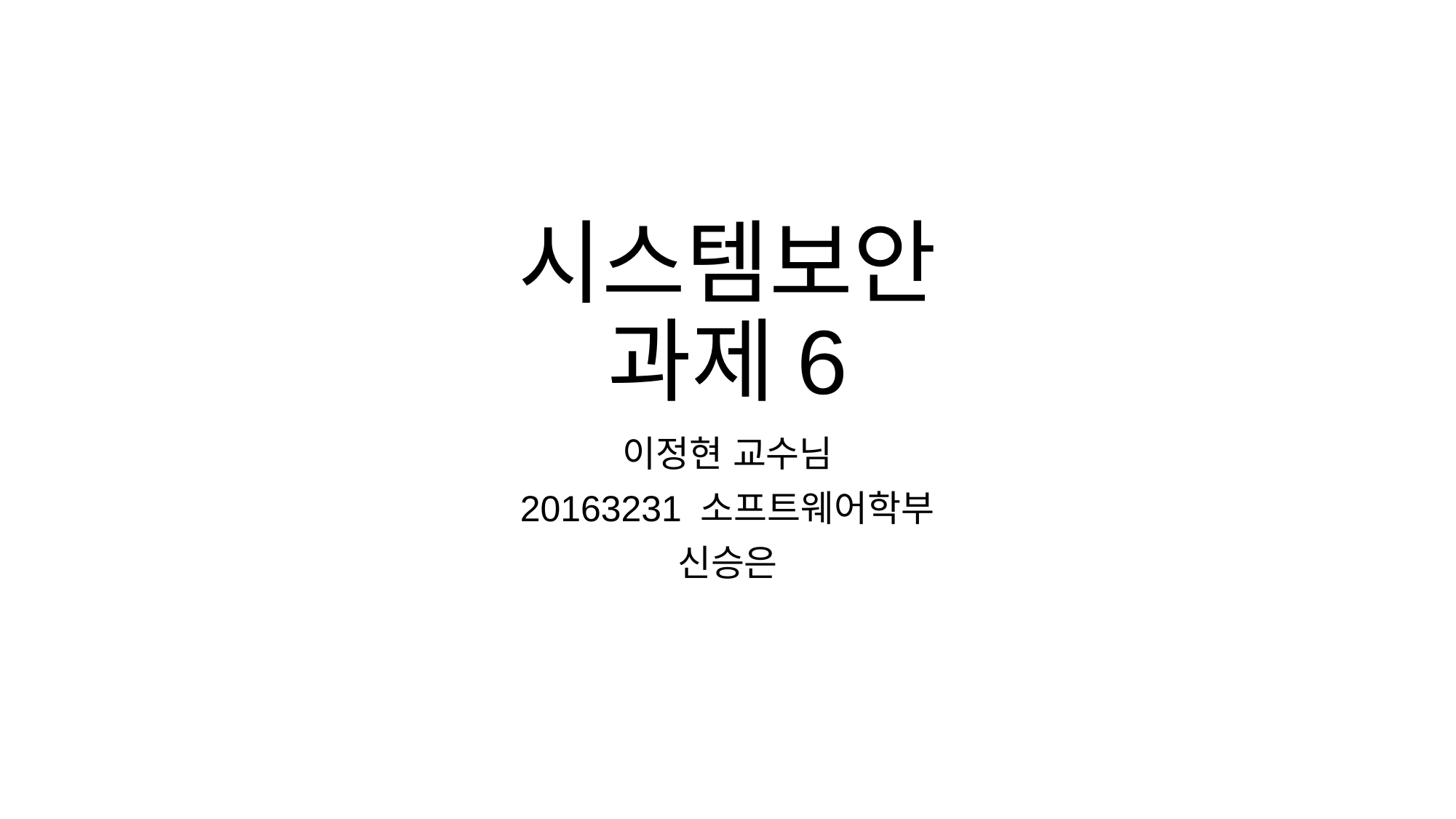

# 시스템보안 과제6
이정현 교수님
20163231 소프트웨어학부
신승은